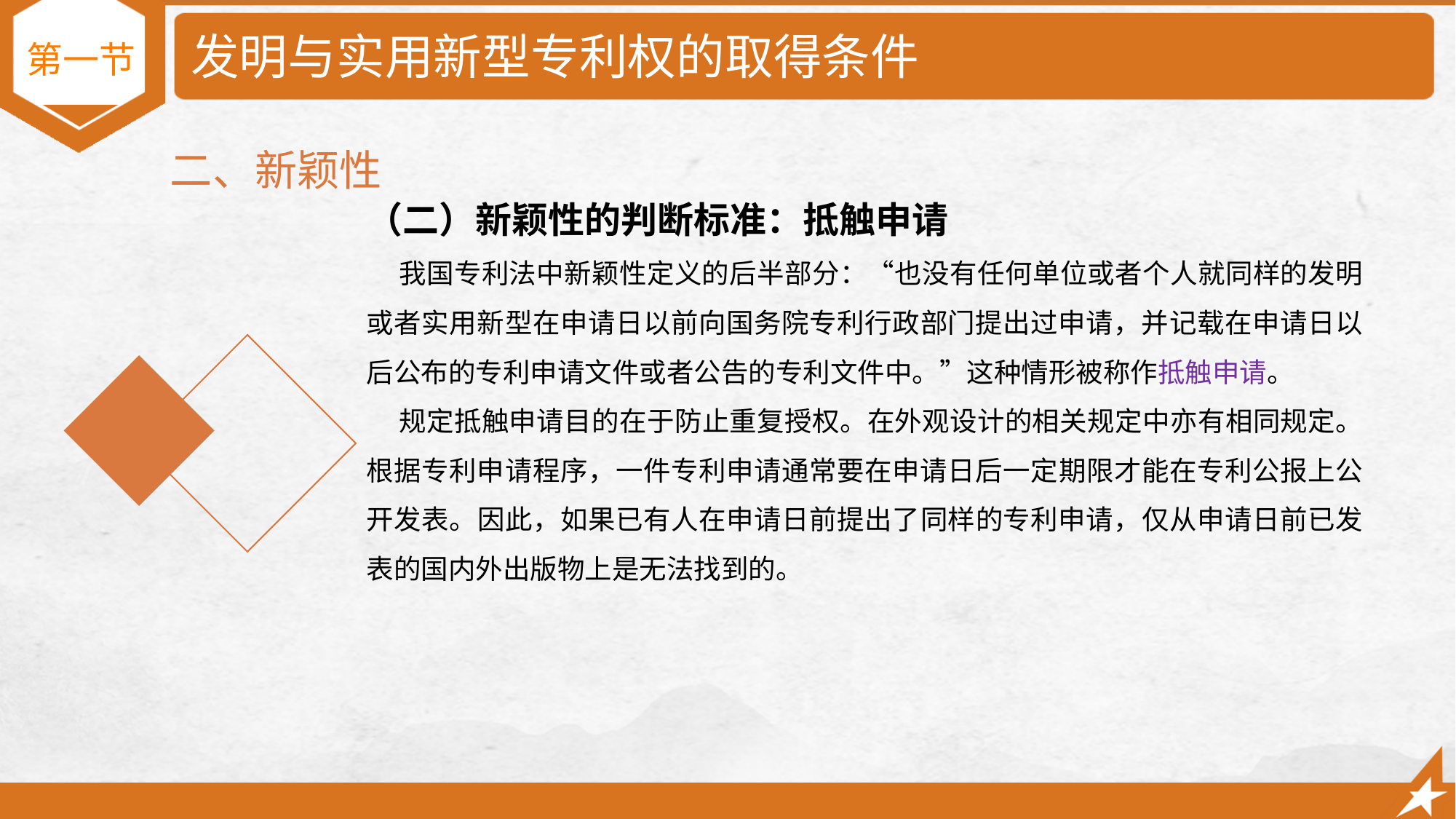

# 发明与实用新型专利权的取得条件
第一节
二、新颖性
（二）新颖性的判断标准：抵触申请
    我国专利法中新颖性定义的后半部分：“也没有任何单位或者个人就同样的发明或者实用新型在申请日以前向国务院专利行政部门提出过申请，并记载在申请日以后公布的专利申请文件或者公告的专利文件中。”这种情形被称作抵触申请。
    规定抵触申请目的在于防止重复授权。在外观设计的相关规定中亦有相同规定。根据专利申请程序，一件专利申请通常要在申请日后一定期限才能在专利公报上公开发表。因此，如果已有人在申请日前提出了同样的专利申请，仅从申请日前已发表的国内外出版物上是无法找到的。